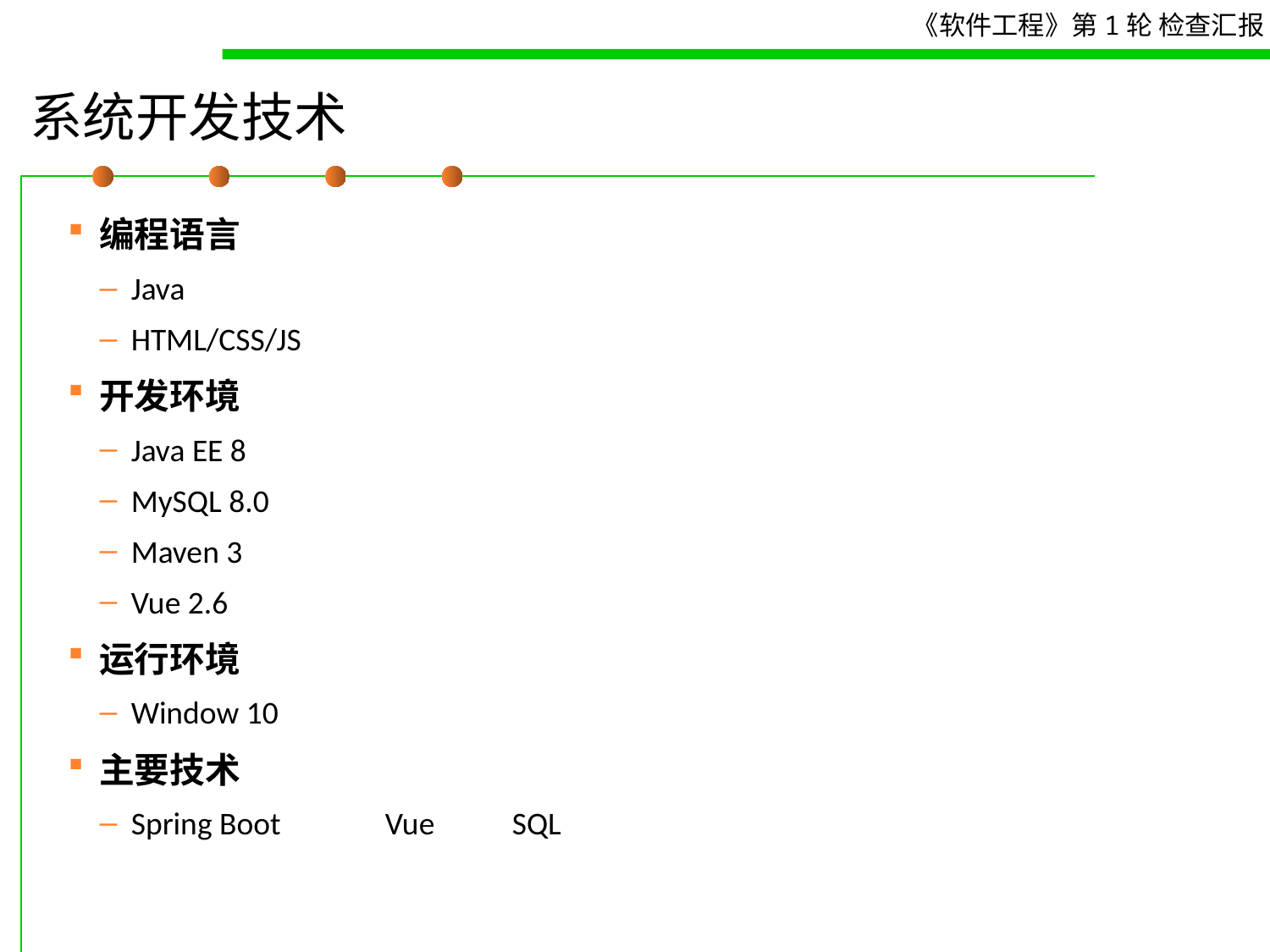

# 系统开发技术
编程语言
Java
HTML/CSS/JS
开发环境
Java EE 8
MySQL 8.0
Maven 3
Vue 2.6
运行环境
Window 10
主要技术
Spring Boot	Vue	SQL